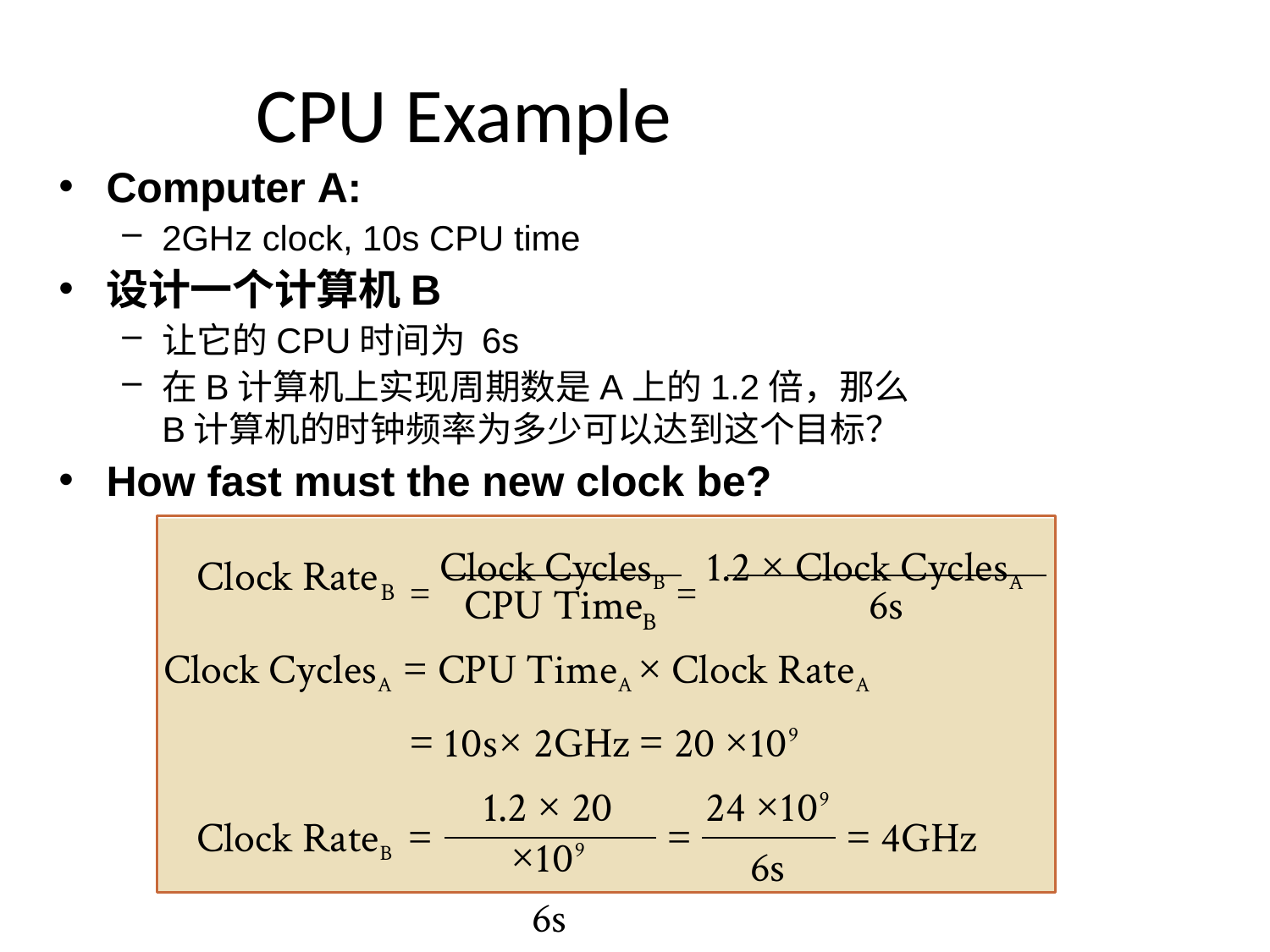

# CPU Example
Computer A:
2GHz clock, 10s CPU time
设计一个计算机B
让它的CPU时间为 6s
在B计算机上实现周期数是A上的1.2倍，那么B计算机的时钟频率为多少可以达到这个目标？
How fast must the new clock be?

= Clock CyclesB  = 1.2 × Clock CyclesA

Clock Rate

B
CPU Time	6s
B
Clock CyclesA  = CPU TimeA × Clock RateA
= 10s× 2GHz = 20 ×109
1.2 × 20 ×109
6s
24 ×109
6s
Clock RateB =
=
= 4GHz